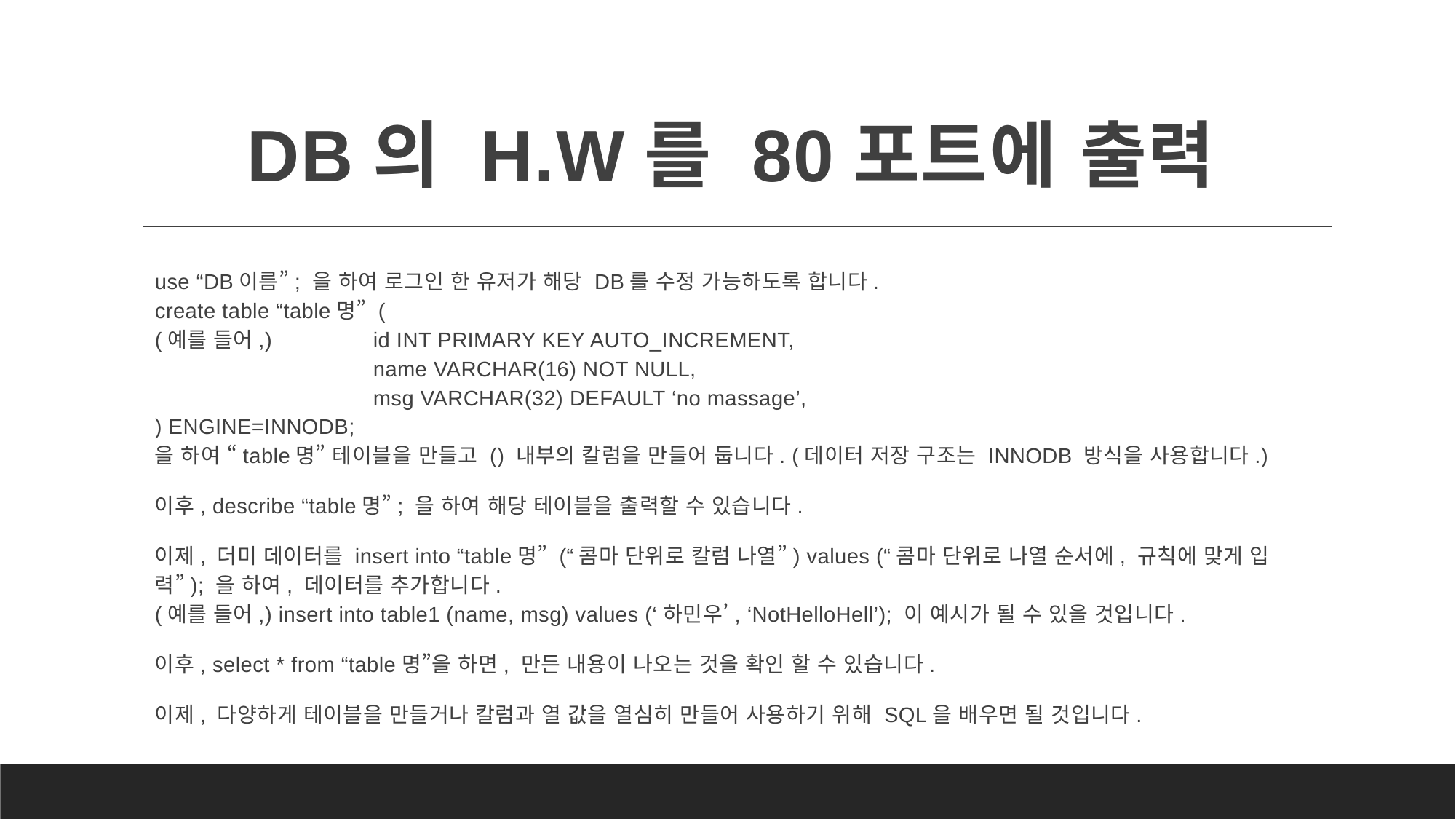

# DB의 H.W를 80포트에 출력
use “DB이름”; 을 하여 로그인 한 유저가 해당 DB를 수정 가능하도록 합니다.
create table “table명” (
(예를 들어,)	id INT PRIMARY KEY AUTO_INCREMENT,
		name VARCHAR(16) NOT NULL,
		msg VARCHAR(32) DEFAULT ‘no massage’,
) ENGINE=INNODB;
을 하여 “table명” 테이블을 만들고 () 내부의 칼럼을 만들어 둡니다. (데이터 저장 구조는 INNODB 방식을 사용합니다.)
이후, describe “table명”; 을 하여 해당 테이블을 출력할 수 있습니다.
이제, 더미 데이터를 insert into “table명” (“콤마 단위로 칼럼 나열”) values (“콤마 단위로 나열 순서에, 규칙에 맞게 입력”); 을 하여, 데이터를 추가합니다.
(예를 들어,) insert into table1 (name, msg) values (‘하민우’, ‘NotHelloHell’); 이 예시가 될 수 있을 것입니다.
이후, select * from “table명”을 하면, 만든 내용이 나오는 것을 확인 할 수 있습니다.
이제, 다양하게 테이블을 만들거나 칼럼과 열 값을 열심히 만들어 사용하기 위해 SQL을 배우면 될 것입니다.